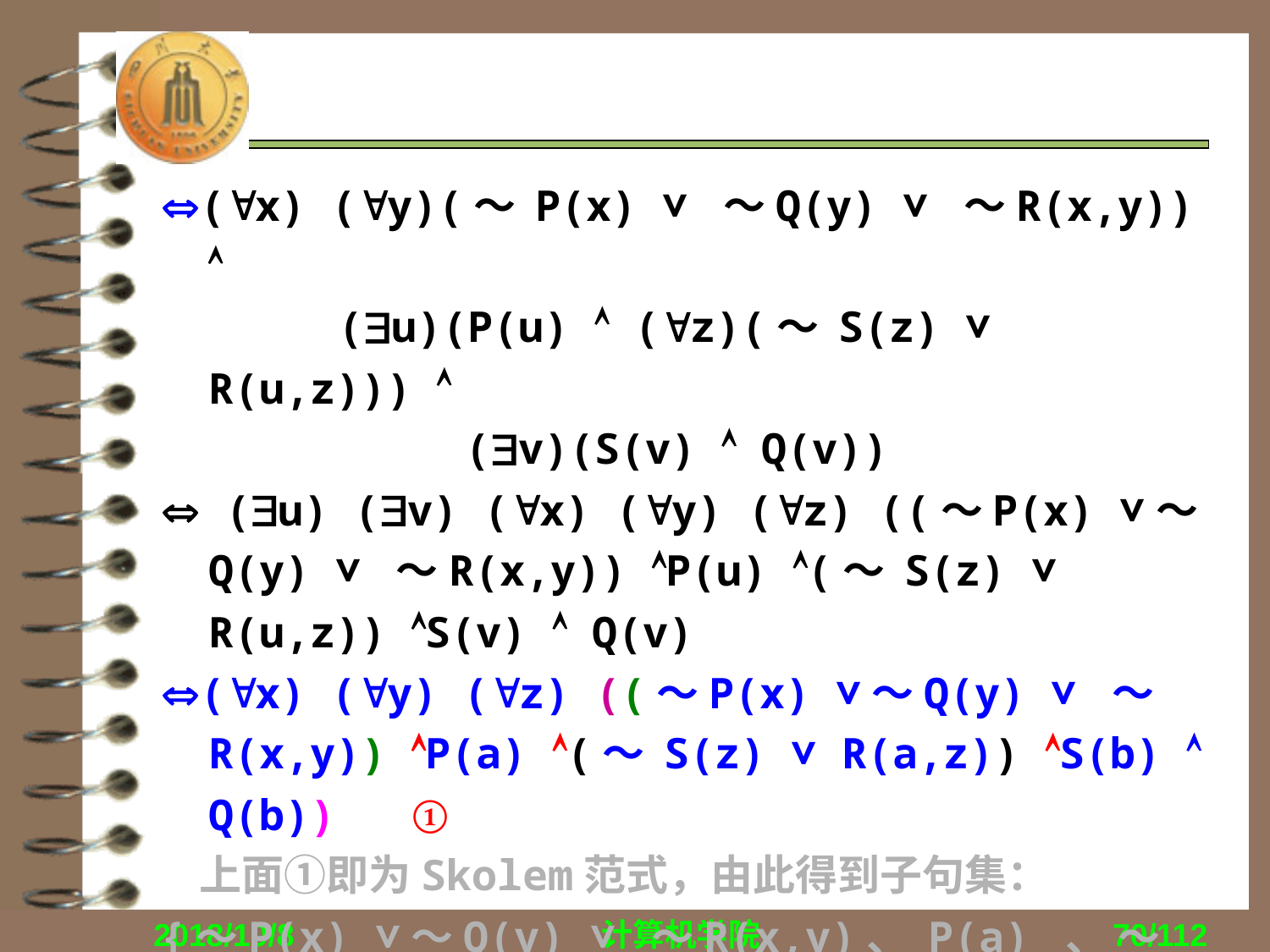

⇔(∀x) (∀y)(～ P(x) ∨ ～Q(y) ∨ ～R(x,y)) ∧
       (∃u)(P(u) ∧ (∀z)(～ S(z) ∨ R(u,z))) ∧
            (∃v)(S(v) ∧ Q(v))
⇔ (∃u) (∃v) (∀x) (∀y) (∀z) ((～P(x) ∨～Q(y) ∨ ～R(x,y)) ∧P(u) ∧(～ S(z) ∨ R(u,z)) ∧S(v) ∧ Q(v)
⇔(∀x) (∀y) (∀z) ((～P(x) ∨～Q(y) ∨ ～R(x,y)) ∧P(a) ∧(～ S(z) ∨ R(a,z)) ∧S(b) ∧ Q(b))   ①
   上面①即为Skolem范式，由此得到子句集：
{～P(x) ∨～Q(y) ∨ ～R(x,y)、 P(a) 、 ～ S(z) ∨ R(a,z)、 S(b) 、 Q(b) }。

2018/10/8
计算机学院
70/112